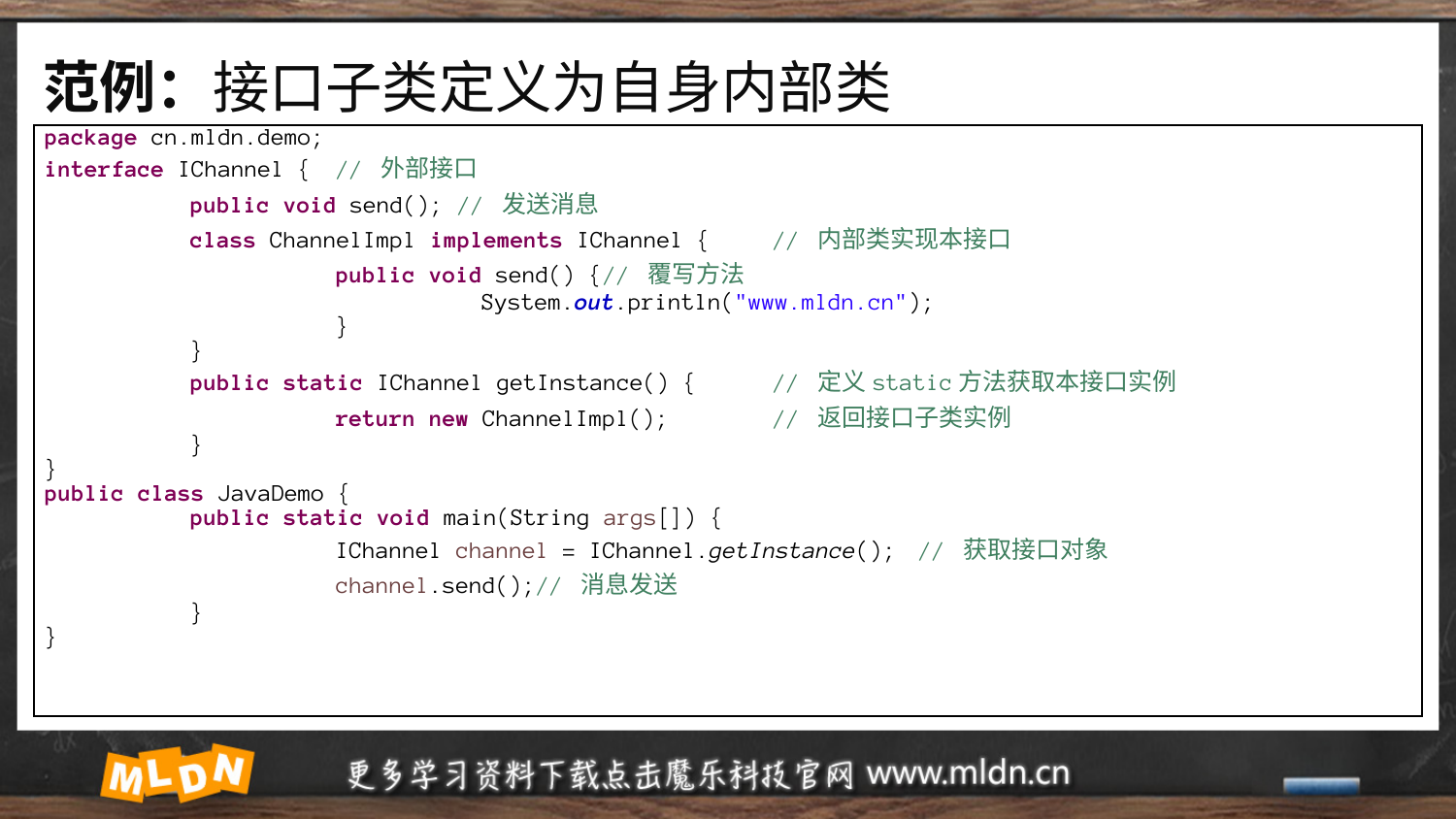

# 范例：接口子类定义为自身内部类
| package cn.mldn.demo; interface IChannel { // 外部接口 public void send(); // 发送消息 class ChannelImpl implements IChannel { // 内部类实现本接口 public void send() {// 覆写方法 System.out.println("www.mldn.cn"); } } public static IChannel getInstance() { // 定义static方法获取本接口实例 return new ChannelImpl(); // 返回接口子类实例 } } public class JavaDemo { public static void main(String args[]) { IChannel channel = IChannel.getInstance(); // 获取接口对象 channel.send();// 消息发送 } } |
| --- |